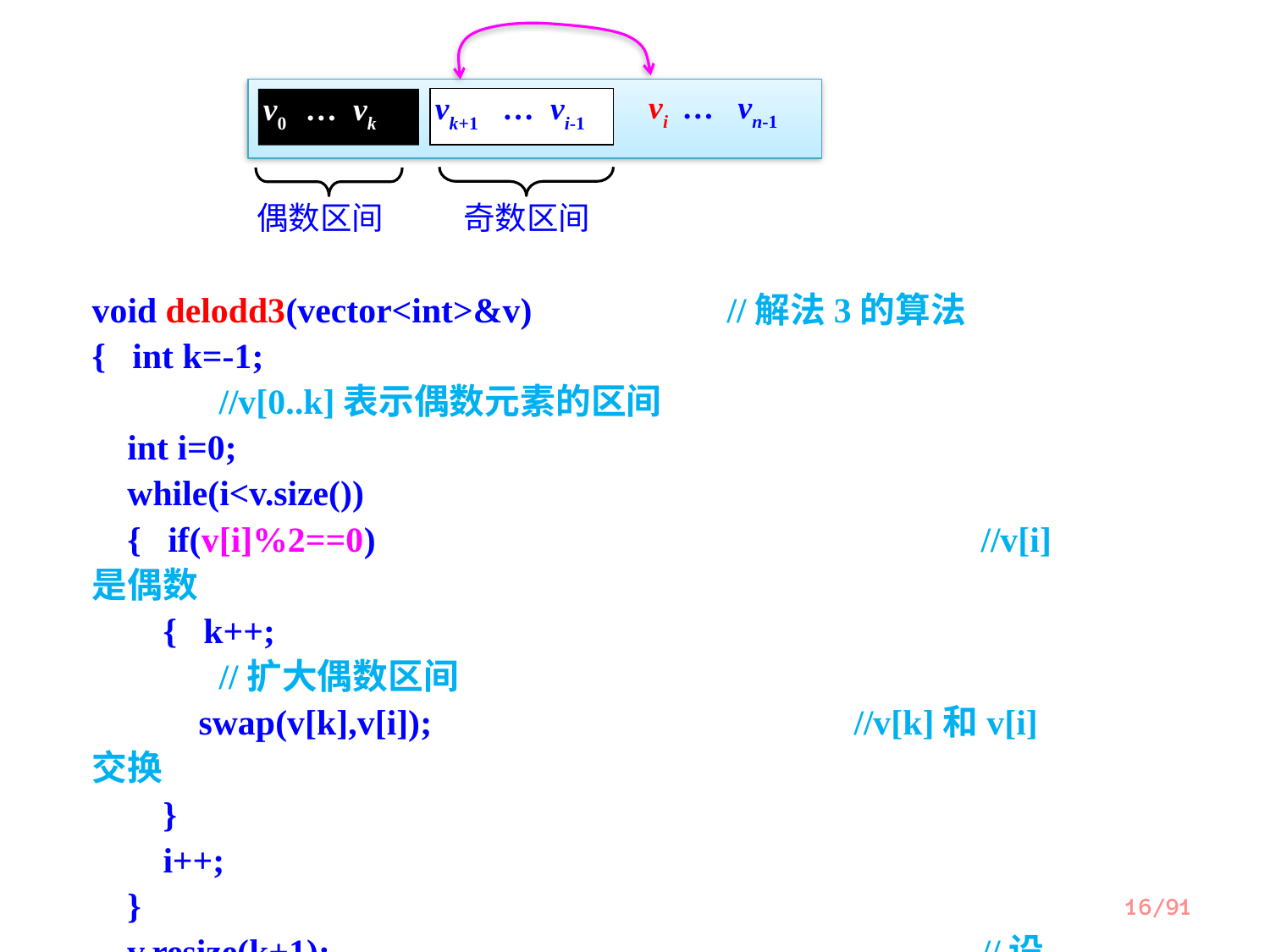

vi   …   vn-1

vk+1   …  vi-1
v0    …  vk

偶数区间
奇数区间
void delodd3(vector<int>&v) 		//解法3的算法
{   int k=-1;							//v[0..k]表示偶数元素的区间
    int i=0;
    while(i<v.size())
    {   if(v[i]%2==0) 					//v[i]是偶数
        {   k++; 							//扩大偶数区间
            swap(v[k],v[i]); 				//v[k]和v[i]交换
        }
        i++;
    }
    v.resize(k+1); 						//设置v的长度为k+1
}
16/91